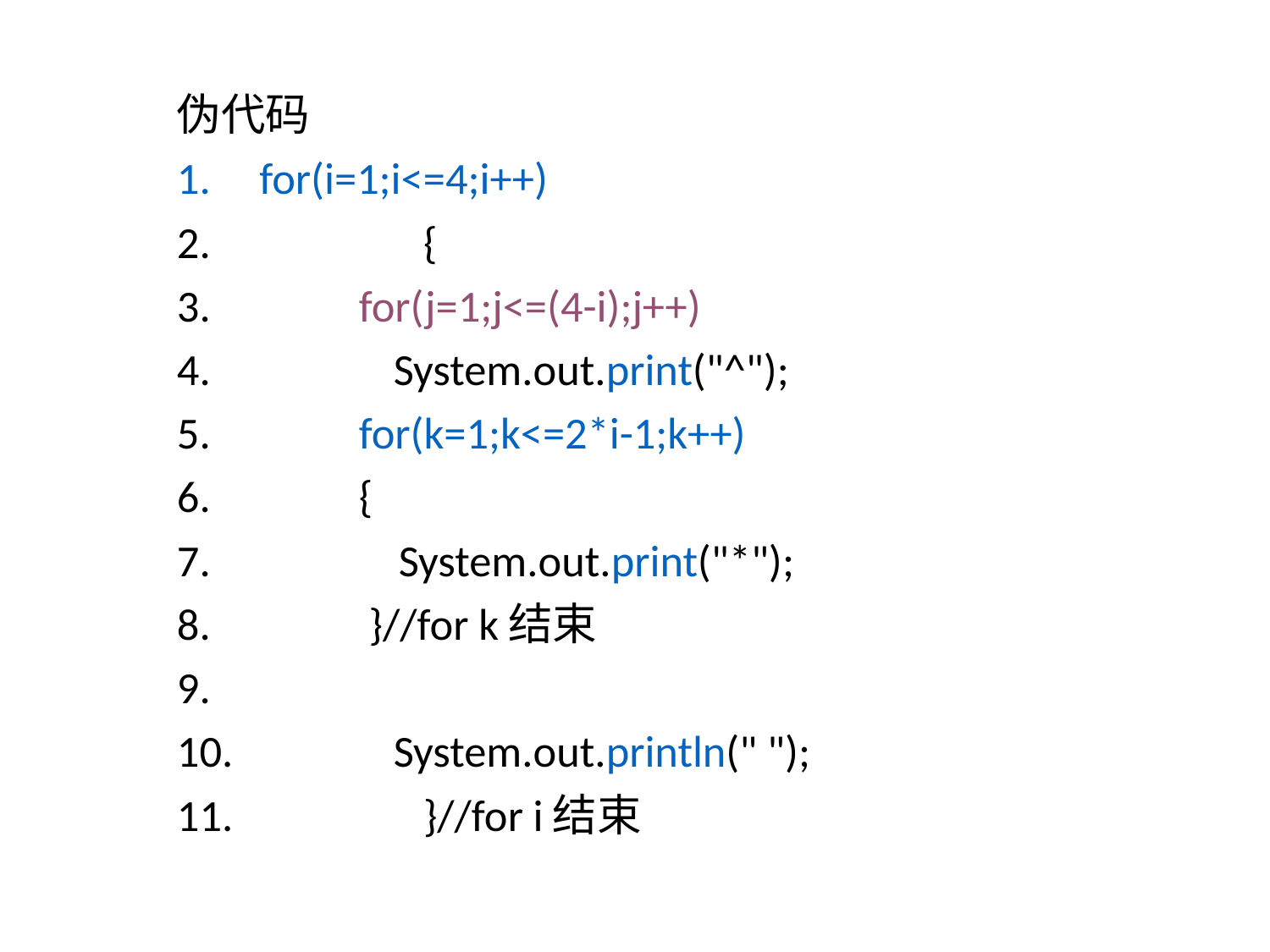

伪代码
for(i=1;i<=4;i++)
	     {
          for(j=1;j<=(4-i);j++)
        	  System.out.print("^");
          for(k=1;k<=2*i-1;k++)
          {
              System.out.print("*");
           }//for k结束

	  System.out.println(" ");
	     }//for i结束